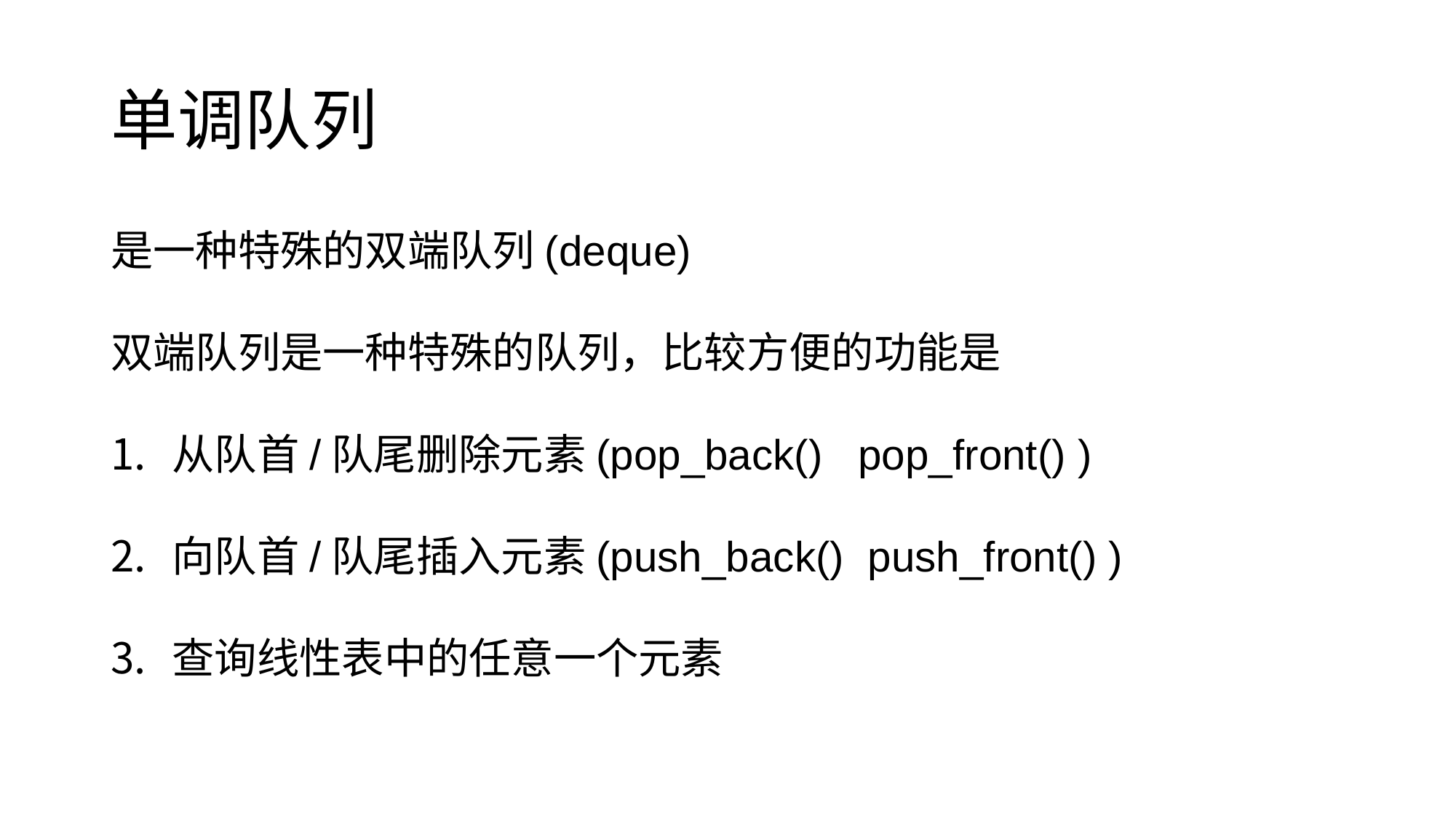

# 单调队列
是一种特殊的双端队列(deque)

双端队列是一种特殊的队列，比较方便的功能是

从队首/队尾删除元素(pop_back()   pop_front() )

向队首/队尾插入元素(push_back()  push_front() )

查询线性表中的任意一个元素